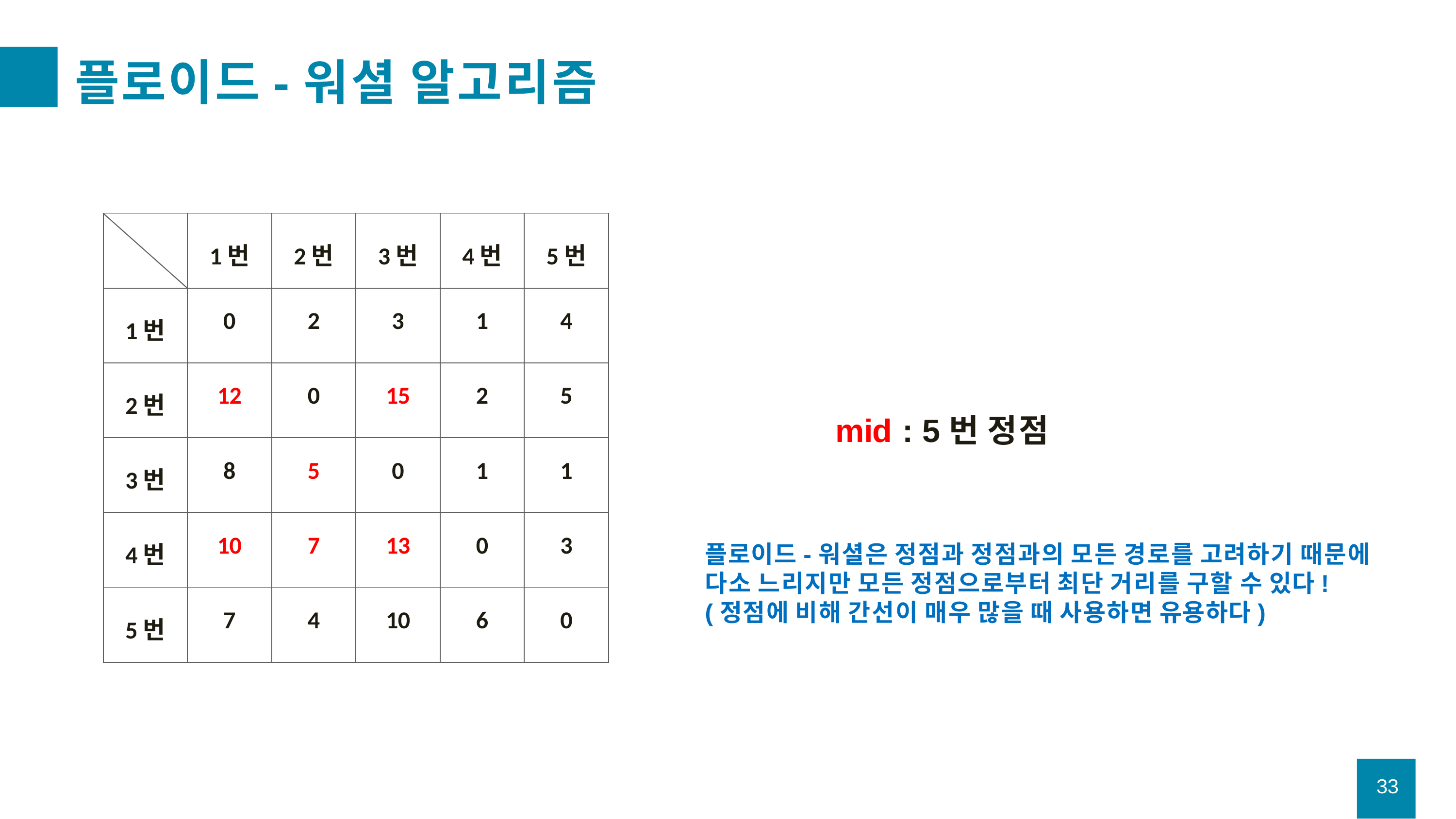

# 플로이드-워셜 알고리즘
|  | 1번 | 2번 | 3번 | 4번 | 5번 |
| --- | --- | --- | --- | --- | --- |
| 1번 | 0 | 2 | 3 | 1 | 4 |
| 2번 | 12 | 0 | 15 | 2 | 5 |
| 3번 | 8 | 5 | 0 | 1 | 1 |
| 4번 | 10 | 7 | 13 | 0 | 3 |
| 5번 | 7 | 4 | 10 | 6 | 0 |

mid	: 5번 정점
플로이드-워셜은 정점과 정점과의 모든 경로를 고려하기 때문에 다소 느리지만 모든 정점으로부터 최단 거리를 구할 수 있다!
(정점에 비해 간선이 매우 많을 때 사용하면 유용하다)
33